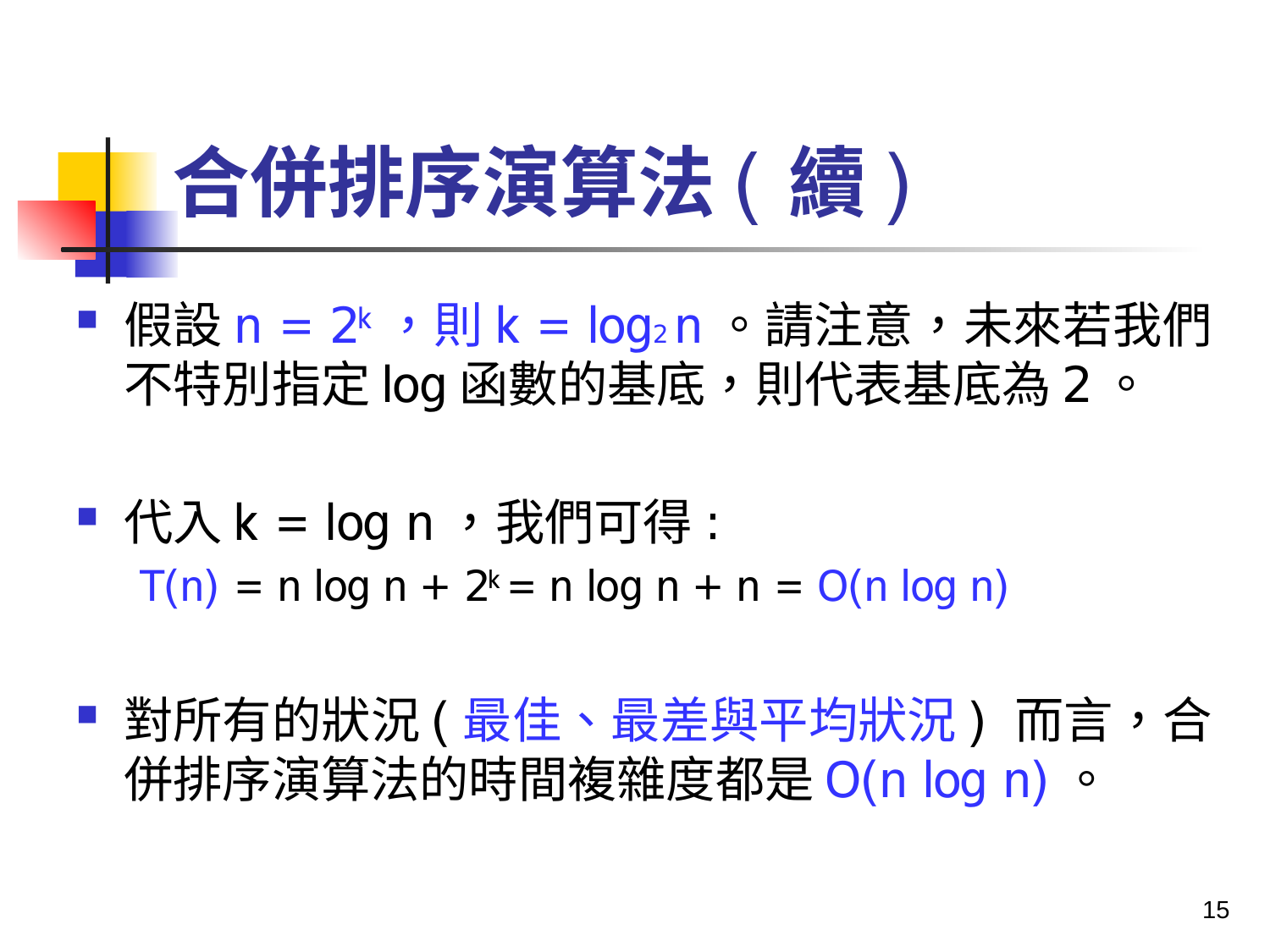

# 合併排序演算法(續)
假設n = 2k，則k = log2 n。請注意，未來若我們不特別指定log函數的基底，則代表基底為2。

代入k = log n，我們可得:
T(n) = n log n + 2k = n log n + n = O(n log n)

對所有的狀況(最佳、最差與平均狀況) 而言，合併排序演算法的時間複雜度都是O(n log n)。
15